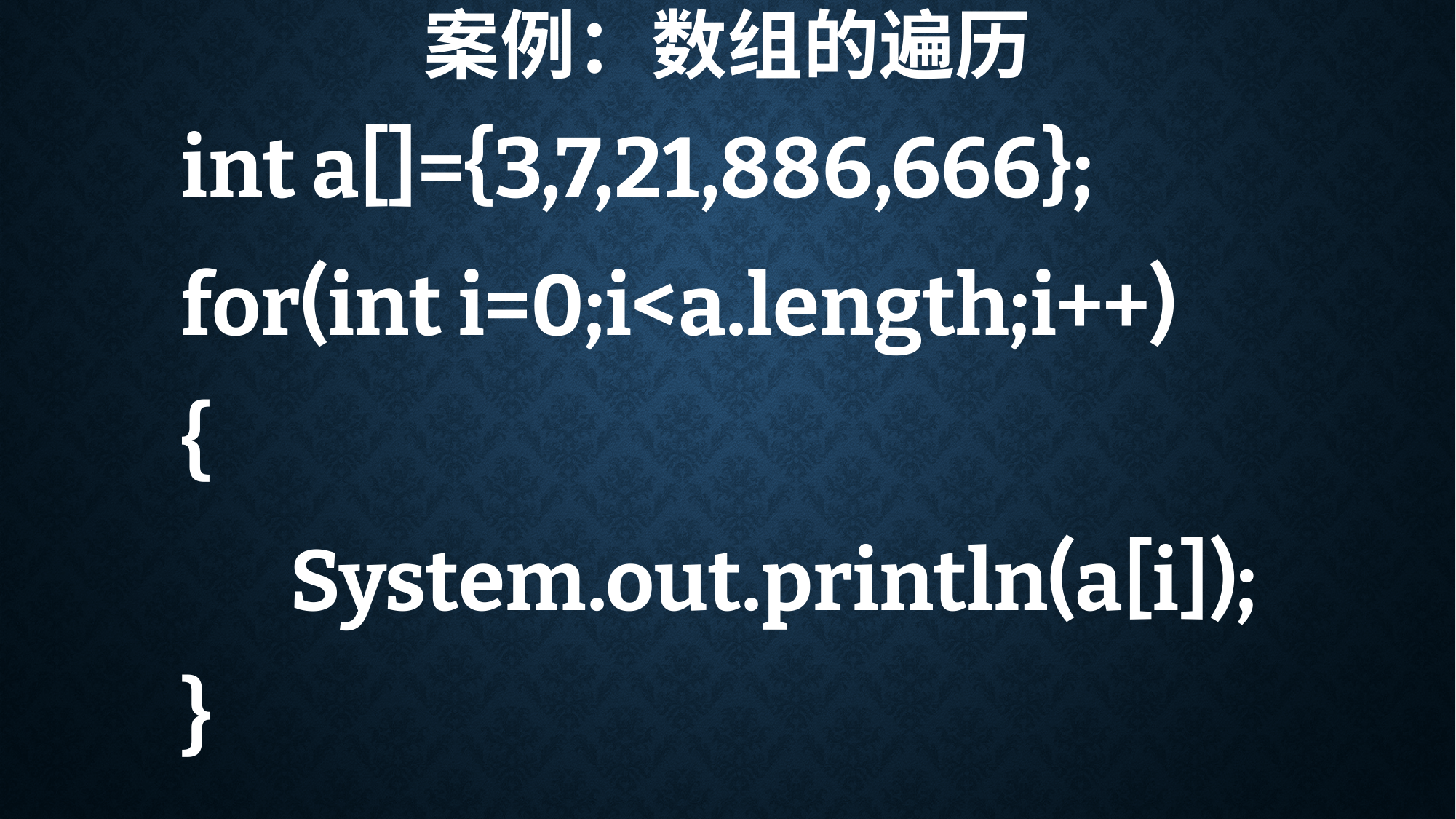

# 案例：数组的遍历
int a[]={3,7,21,886,666};
for(int i=0;i<a.length;i++)
{
	System.out.println(a[i]);
}